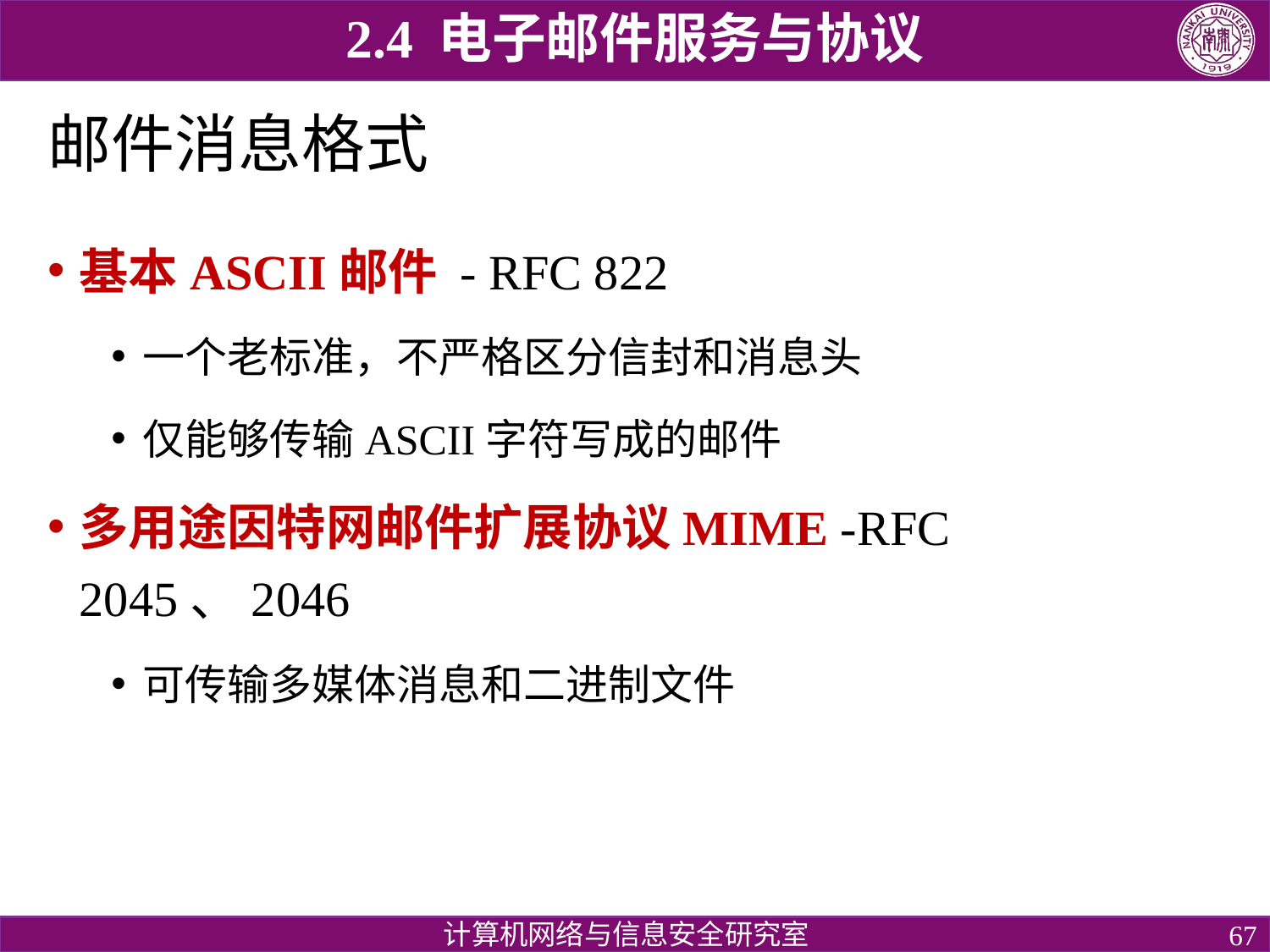

2.4 电子邮件服务与协议
# 邮件消息格式
基本ASCII邮件 - RFC 822
一个老标准，不严格区分信封和消息头
仅能够传输ASCII字符写成的邮件
多用途因特网邮件扩展协议MIME -RFC 2045、2046
可传输多媒体消息和二进制文件